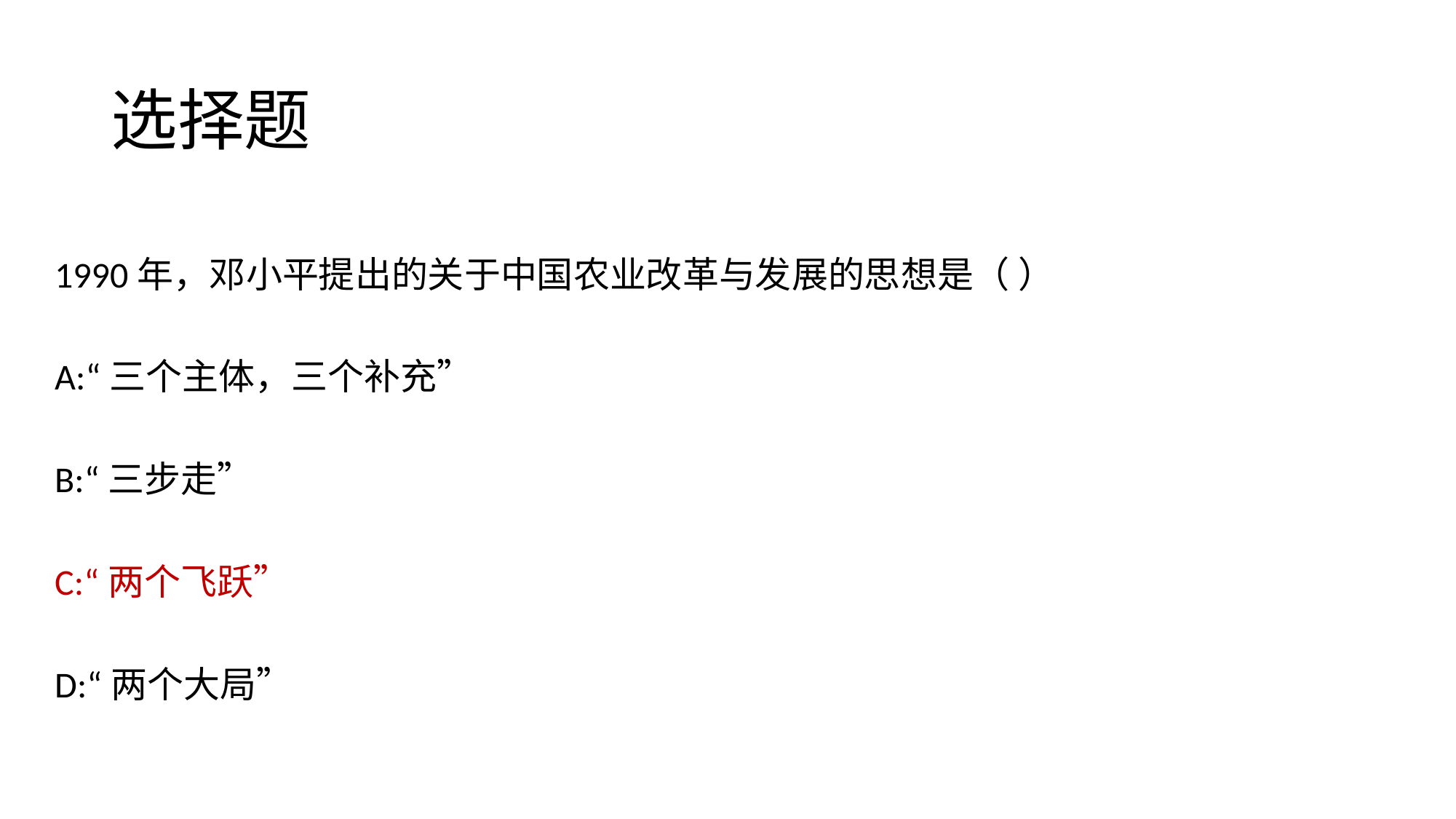

# 选择题
1990年，邓小平提出的关于中国农业改革与发展的思想是（ ）
A:“三个主体，三个补充”
B:“三步走”
C:“两个飞跃”
D:“两个大局”